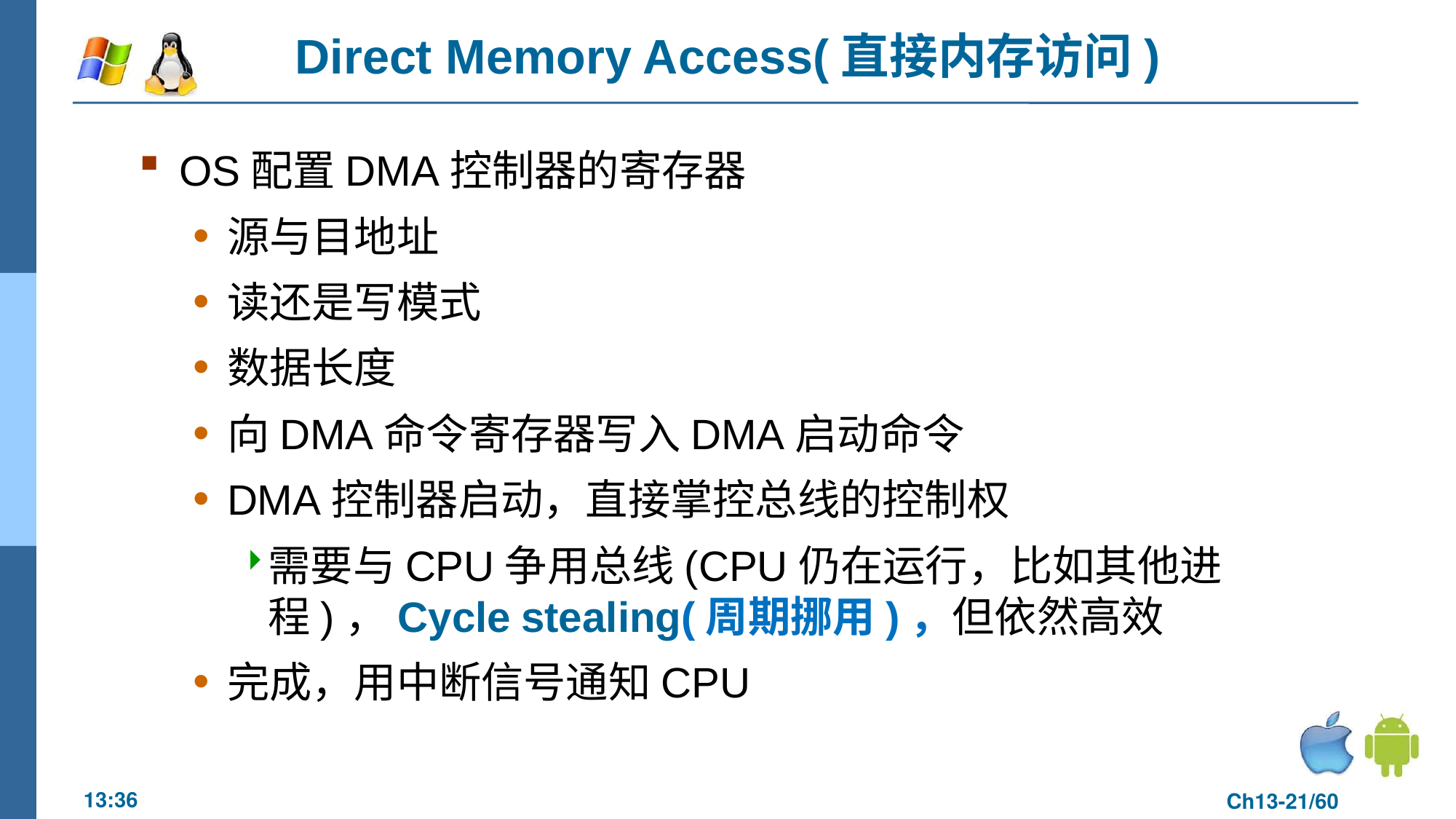

# Direct Memory Access(直接内存访问)
OS配置DMA控制器的寄存器
源与目地址
读还是写模式
数据长度
向DMA命令寄存器写入DMA启动命令
DMA控制器启动，直接掌控总线的控制权
需要与CPU争用总线(CPU仍在运行，比如其他进程)，Cycle stealing(周期挪用)，但依然高效
完成，用中断信号通知CPU